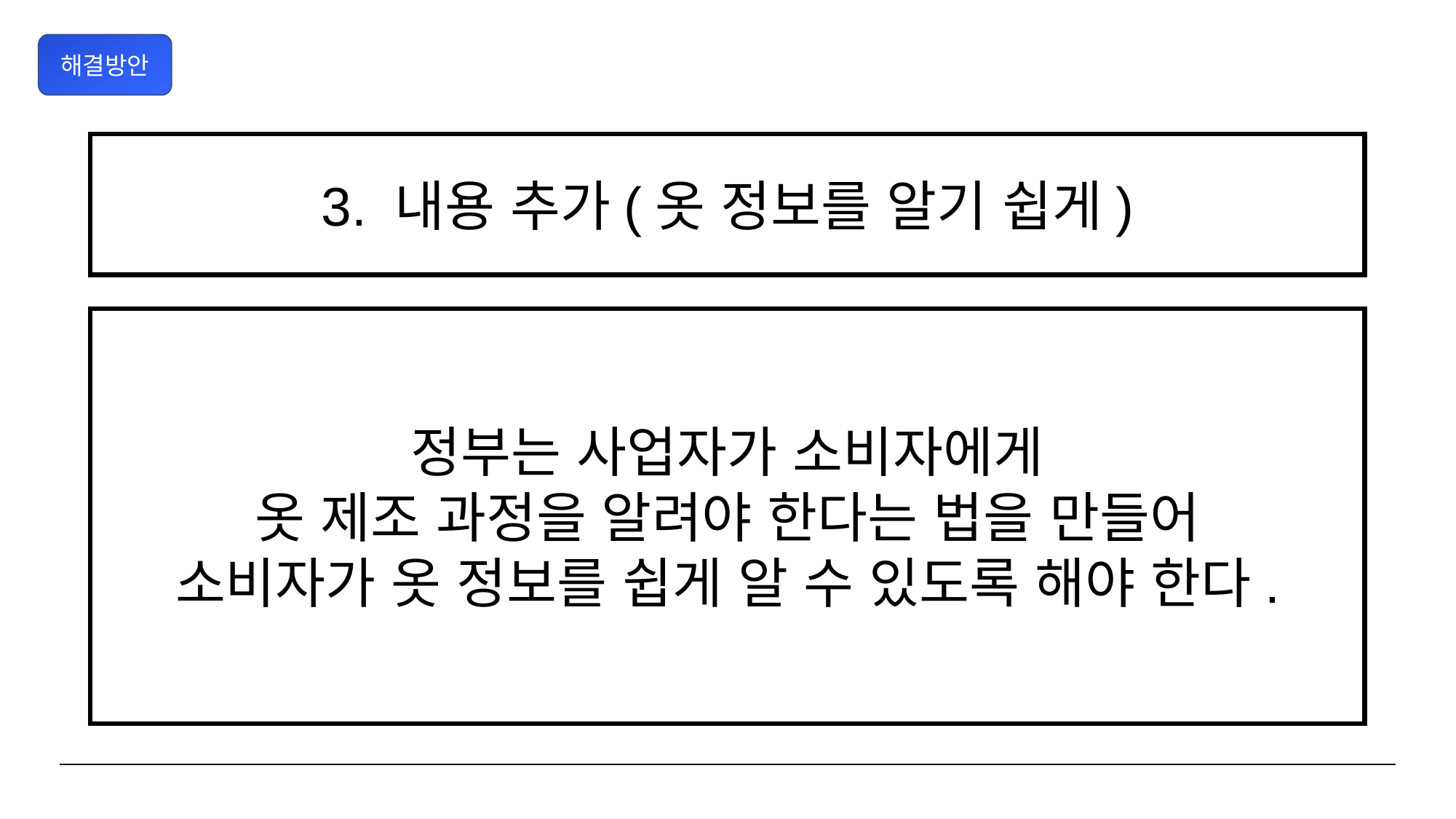

해결방안
3. 내용 추가(옷 정보를 알기 쉽게)
정부는 사업자가 소비자에게
옷 제조 과정을 알려야 한다는 법을 만들어
소비자가 옷 정보를 쉽게 알 수 있도록 해야 한다.